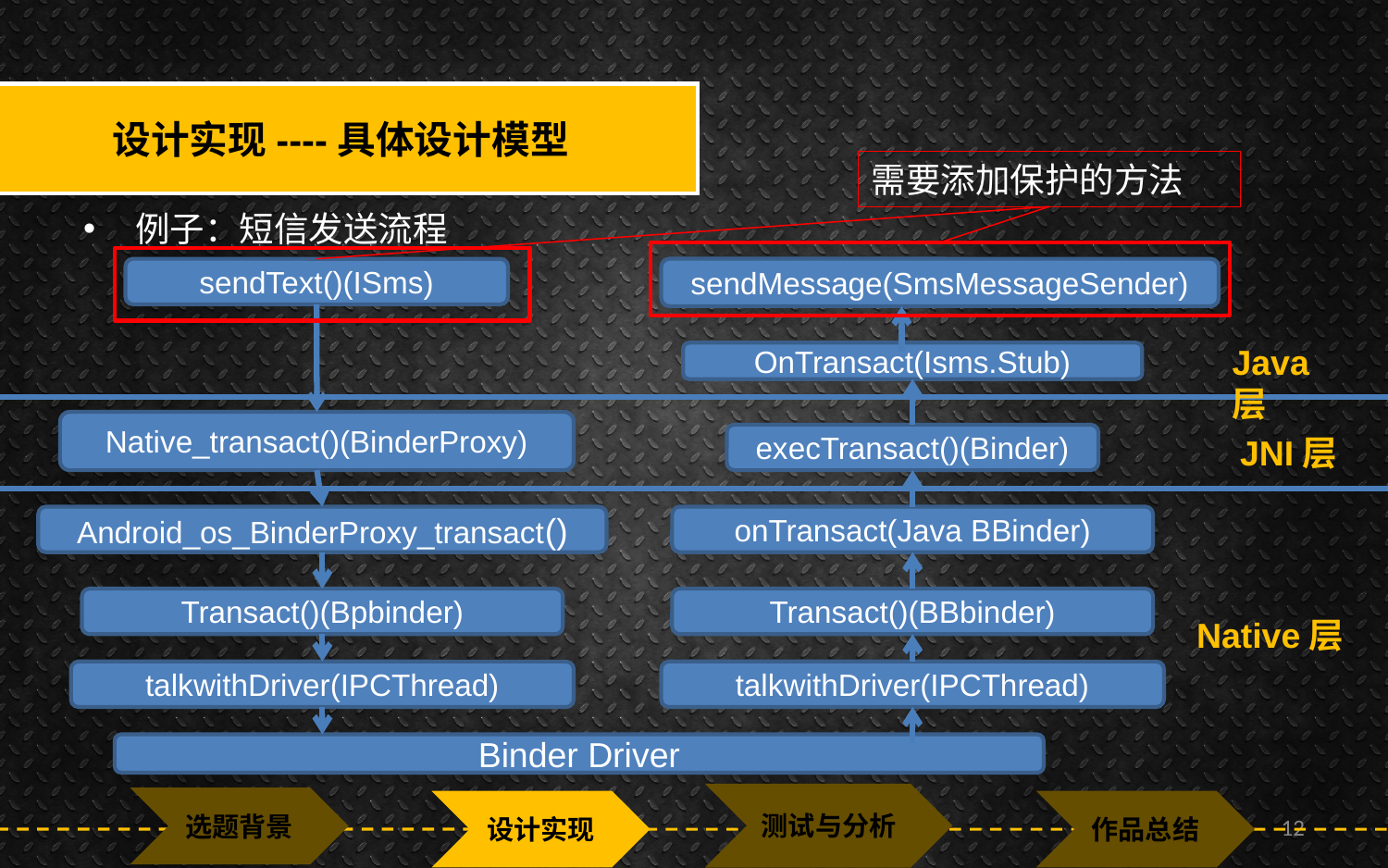

#
设计实现----具体设计模型
需要添加保护的方法

例子：短信发送流程

sendText()(ISms)
sendMessage(SmsMessageSender)
Java层
OnTransact(Isms.Stub)
Native_transact()(BinderProxy)
execTransact()(Binder)
JNI层
Android_os_BinderProxy_transact()
onTransact(Java BBinder)
Transact()(Bpbinder)
Transact()(BBbinder)
Native层
talkwithDriver(IPCThread)
talkwithDriver(IPCThread)
Binder Driver
测试与分析
选题背景
设计实现
作品总结
12